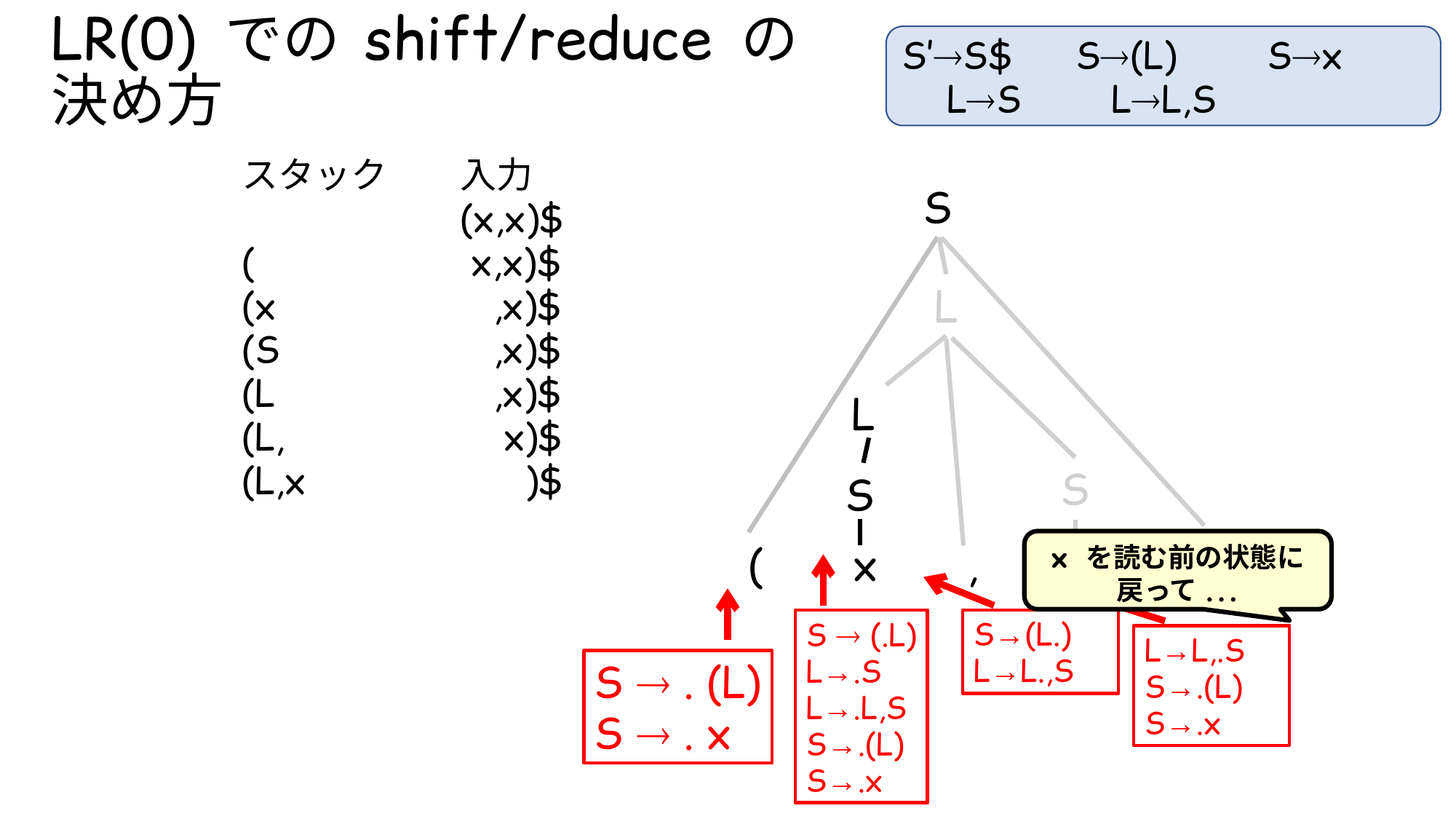

# LR(0) での shift/reduce の 決め方
S’→S$　 S→(L)　　S→x　　　L→S　　L→L,S
スタック	入力
		(x,x)$
(		 x,x)$
(x		   ,x)$
(S		   ,x)$
(L		   ,x)$
(L,		    x)$
(L,x		      )$

S
L
L
S
S
x を読む前の状態に戻って...
(       x       ,       x         )
S → (.L)
L→.S
L→.L,S
S→.(L)
S→.x
S→(L.)
L→L.,S
L→L,.S
S→.(L)
S→.x
S → . (L)
S → . x